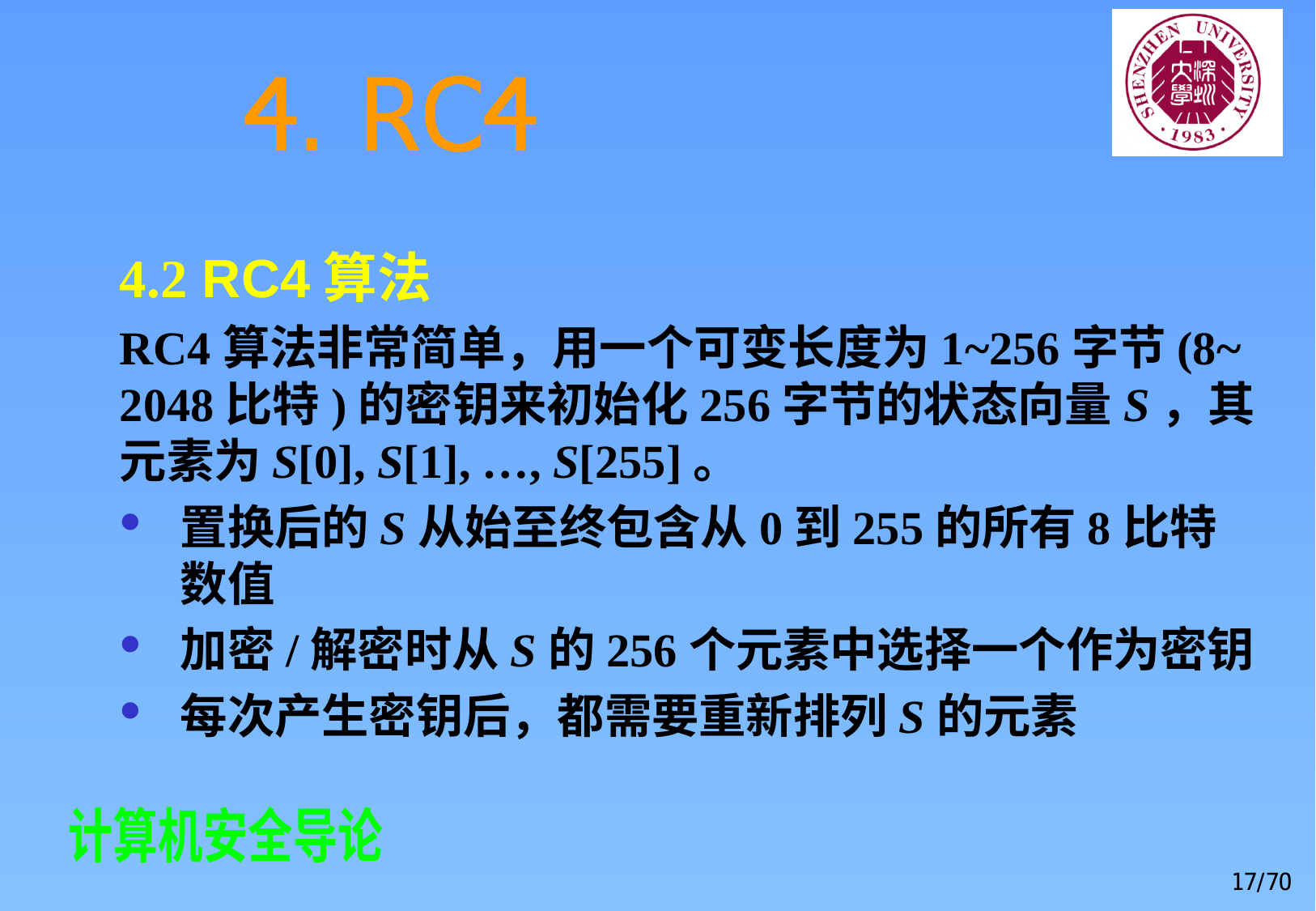

# 4. RC4
4.2 RC4算法
RC4算法非常简单，用一个可变长度为1~256字节(8~ 2048比特)的密钥来初始化256字节的状态向量S，其元素为S[0], S[1], …, S[255]。
置换后的S从始至终包含从0到255的所有8比特数值
加密/解密时从S的256个元素中选择一个作为密钥
每次产生密钥后，都需要重新排列S的元素

17/70